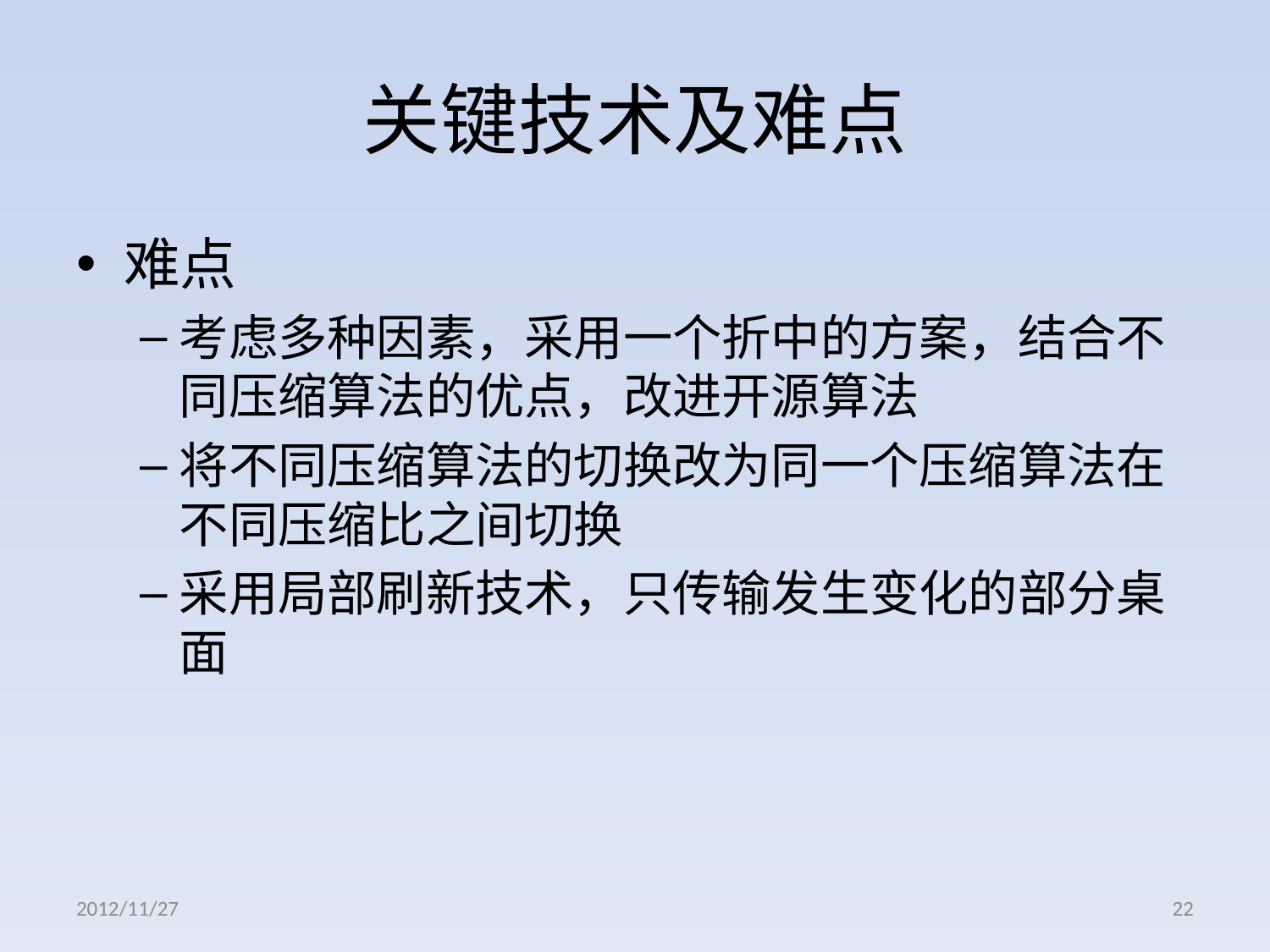

# 关键技术及难点
难点
考虑多种因素，采用一个折中的方案，结合不同压缩算法的优点，改进开源算法
将不同压缩算法的切换改为同一个压缩算法在不同压缩比之间切换
采用局部刷新技术，只传输发生变化的部分桌面
2012/11/27
22